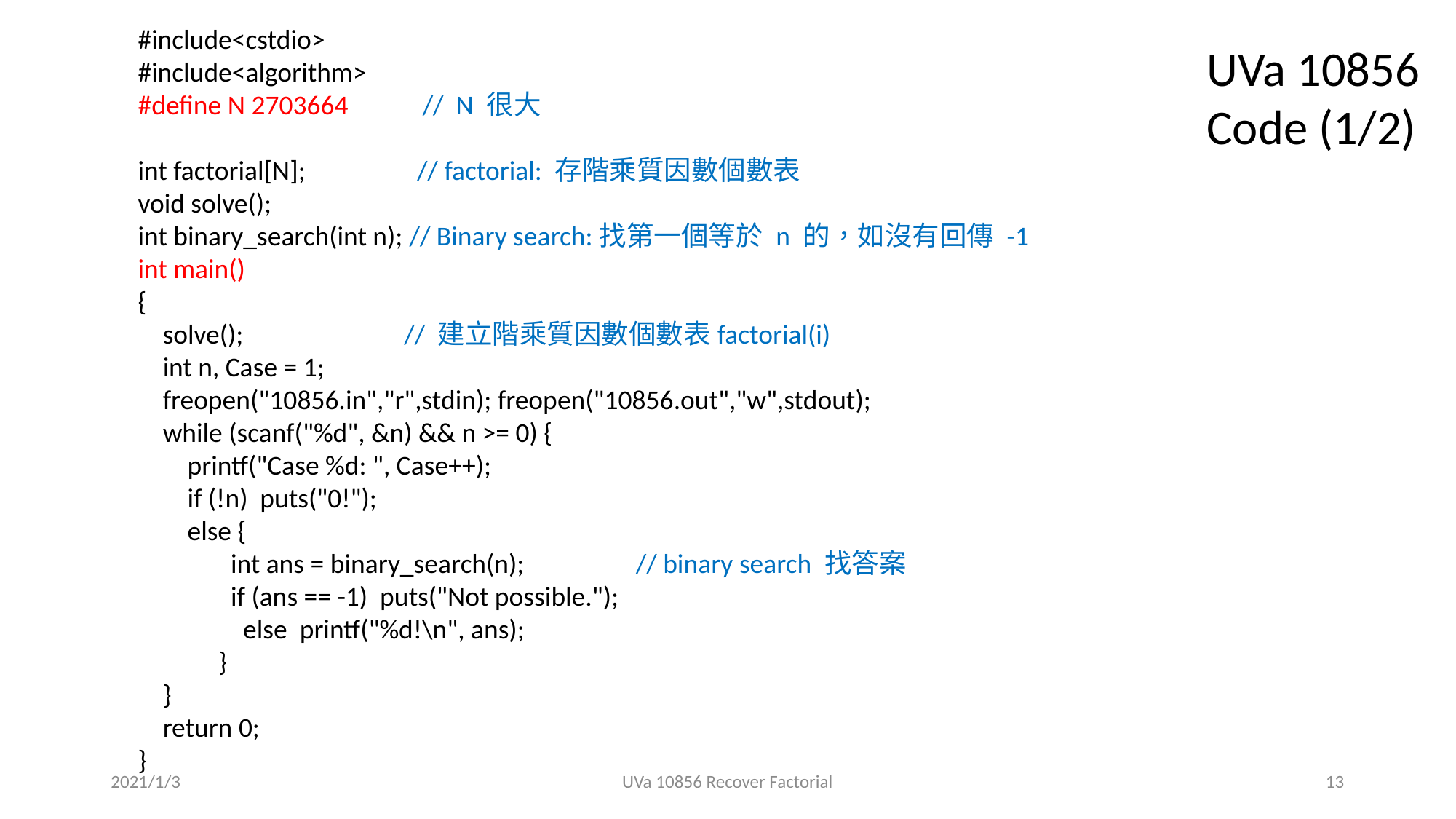

#include<cstdio>
#include<algorithm>
#define N 2703664            //  N 很大

int factorial[N];                  // factorial: 存階乘質因數個數表
void solve();
int binary_search(int n); // Binary search:找第一個等於 n 的，如沒有回傳 -1
int main()
{
    solve();                          // 建立階乘質因數個數表factorial(i)
    int n, Case = 1;
    freopen("10856.in","r",stdin); freopen("10856.out","w",stdout);
    while (scanf("%d", &n) && n >= 0) {
        printf("Case %d: ", Case++);
        if (!n)  puts("0!");
        else {
               int ans = binary_search(n);                  // binary search 找答案
               if (ans == -1)  puts("Not possible.");
                 else  printf("%d!\n", ans);
             }
    }
    return 0;
}
UVa 10856 Code (1/2)
2021/1/3
UVa 10856 Recover Factorial
13